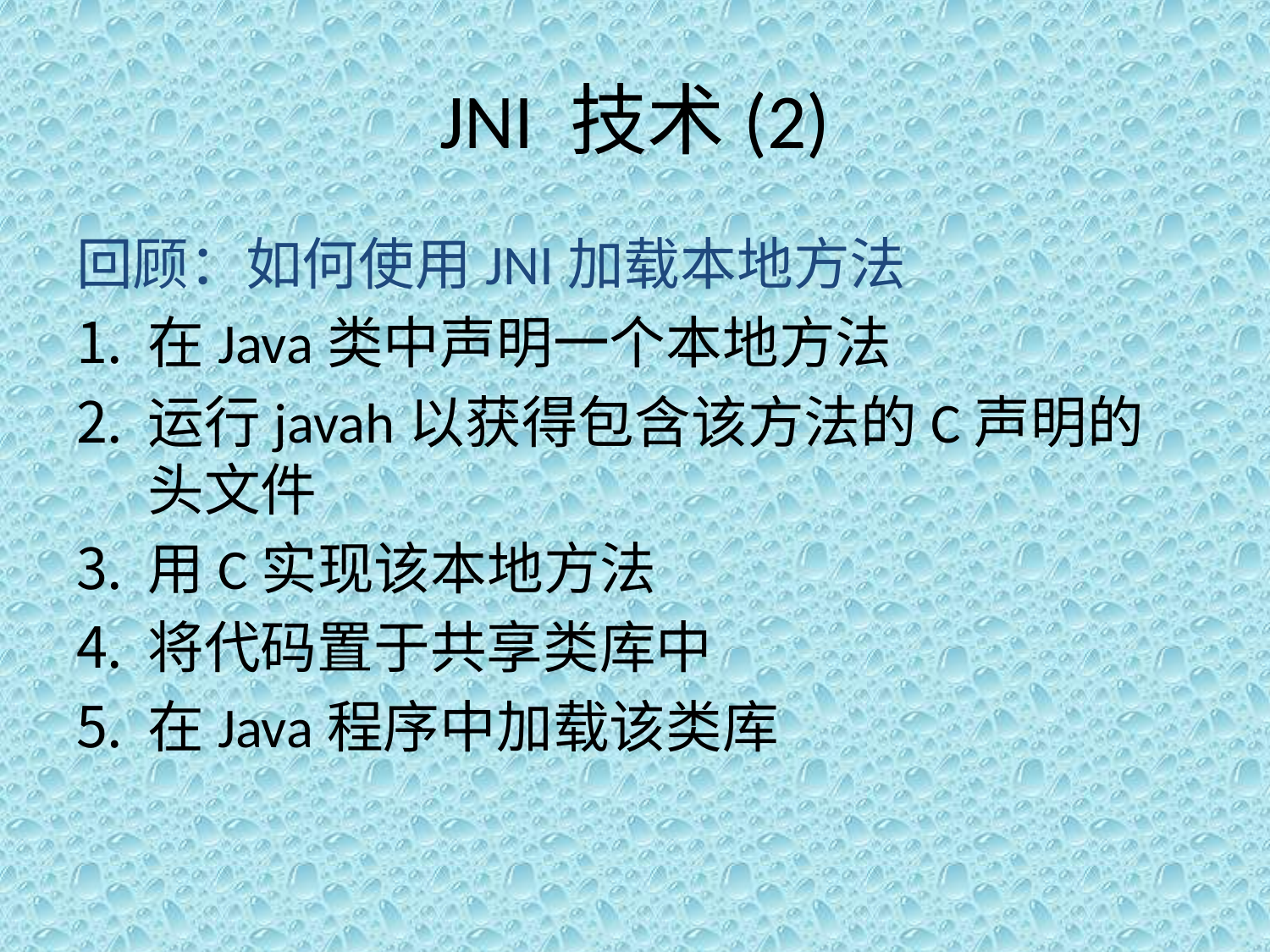

# JNI 技术(2)
回顾：如何使用JNI加载本地方法
在Java类中声明一个本地方法
运行javah以获得包含该方法的C声明的头文件
用C实现该本地方法
将代码置于共享类库中
在Java程序中加载该类库